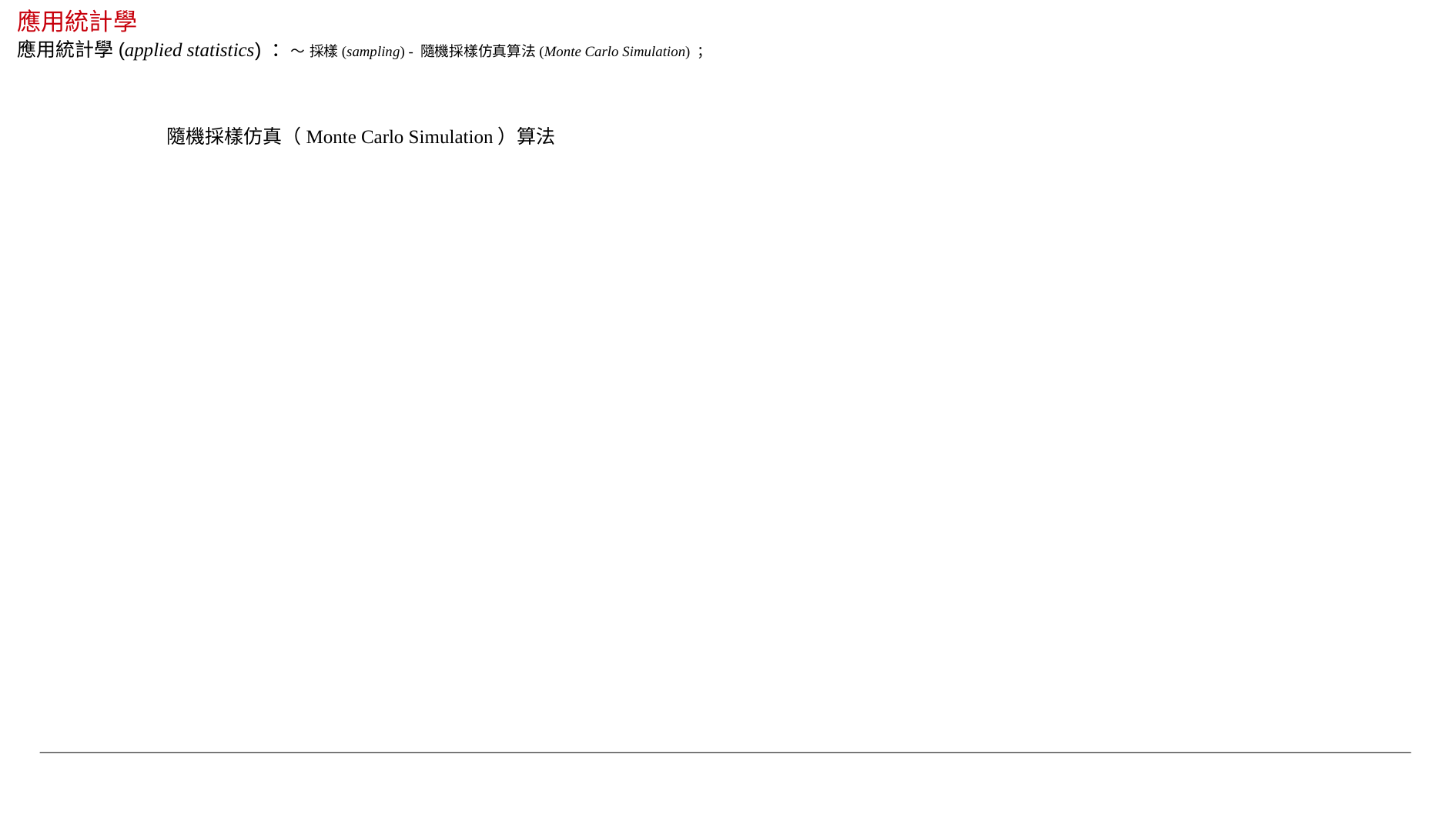

應用統計學
應用統計學(applied statistics) ：～ 採樣(sampling) - 隨機採樣仿真算法(Monte Carlo Simulation) ；
隨機採樣仿真（Monte Carlo Simulation）算法